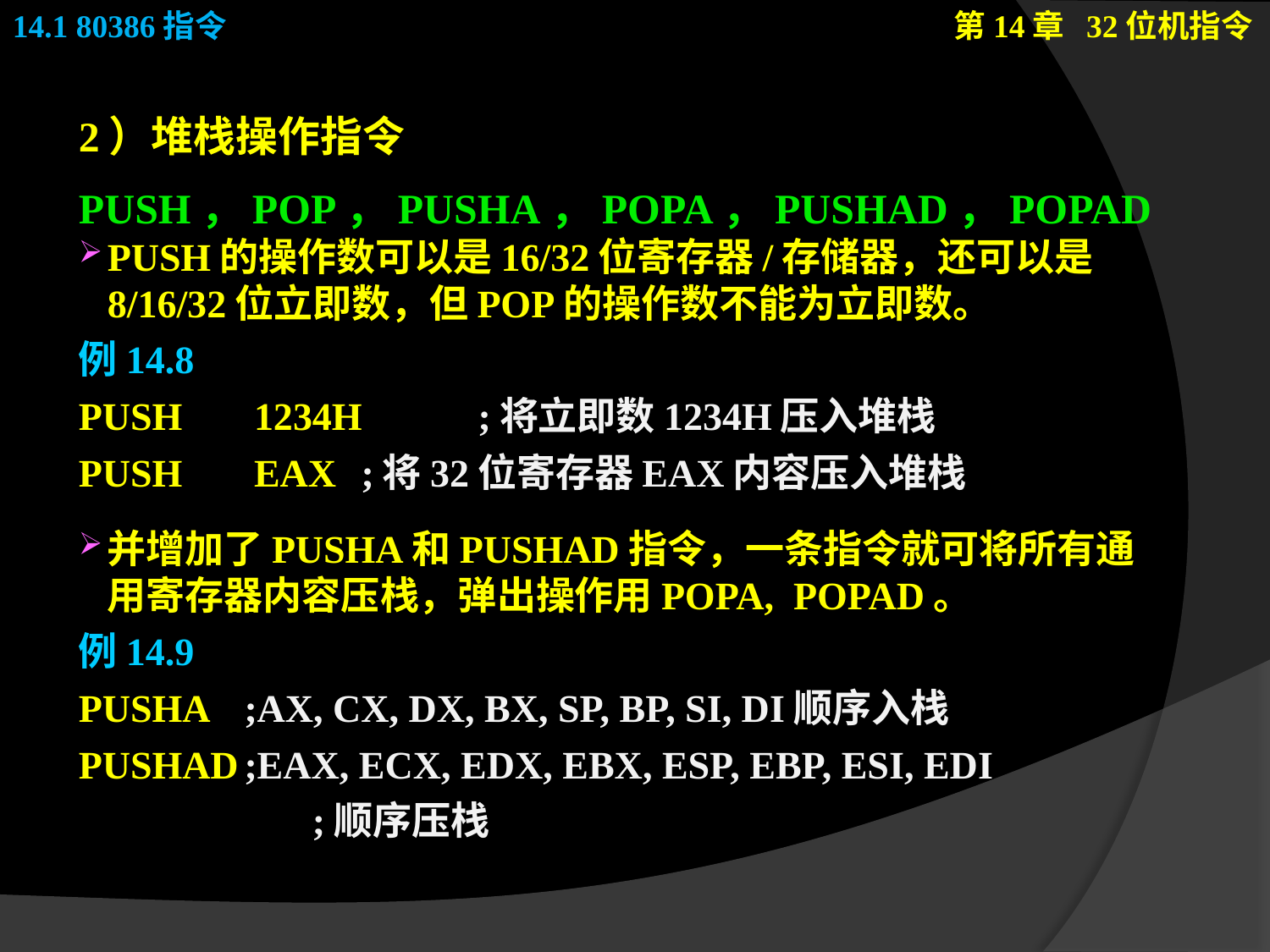

2）堆栈操作指令
PUSH，POP，PUSHA，POPA，PUSHAD，POPAD
PUSH的操作数可以是16/32位寄存器/存储器，还可以是8/16/32位立即数，但POP的操作数不能为立即数。
例14.8
PUSH	 1234H	;将立即数1234H压入堆栈
PUSH	 EAX		;将32位寄存器EAX内容压入堆栈
并增加了PUSHA和PUSHAD指令，一条指令就可将所有通用寄存器内容压栈，弹出操作用POPA,  POPAD。
例14.9
PUSHA   	;AX, CX, DX, BX, SP, BP, SI, DI顺序入栈
PUSHAD	;EAX, ECX, EDX, EBX, ESP, EBP, ESI, EDI
                        ;顺序压栈